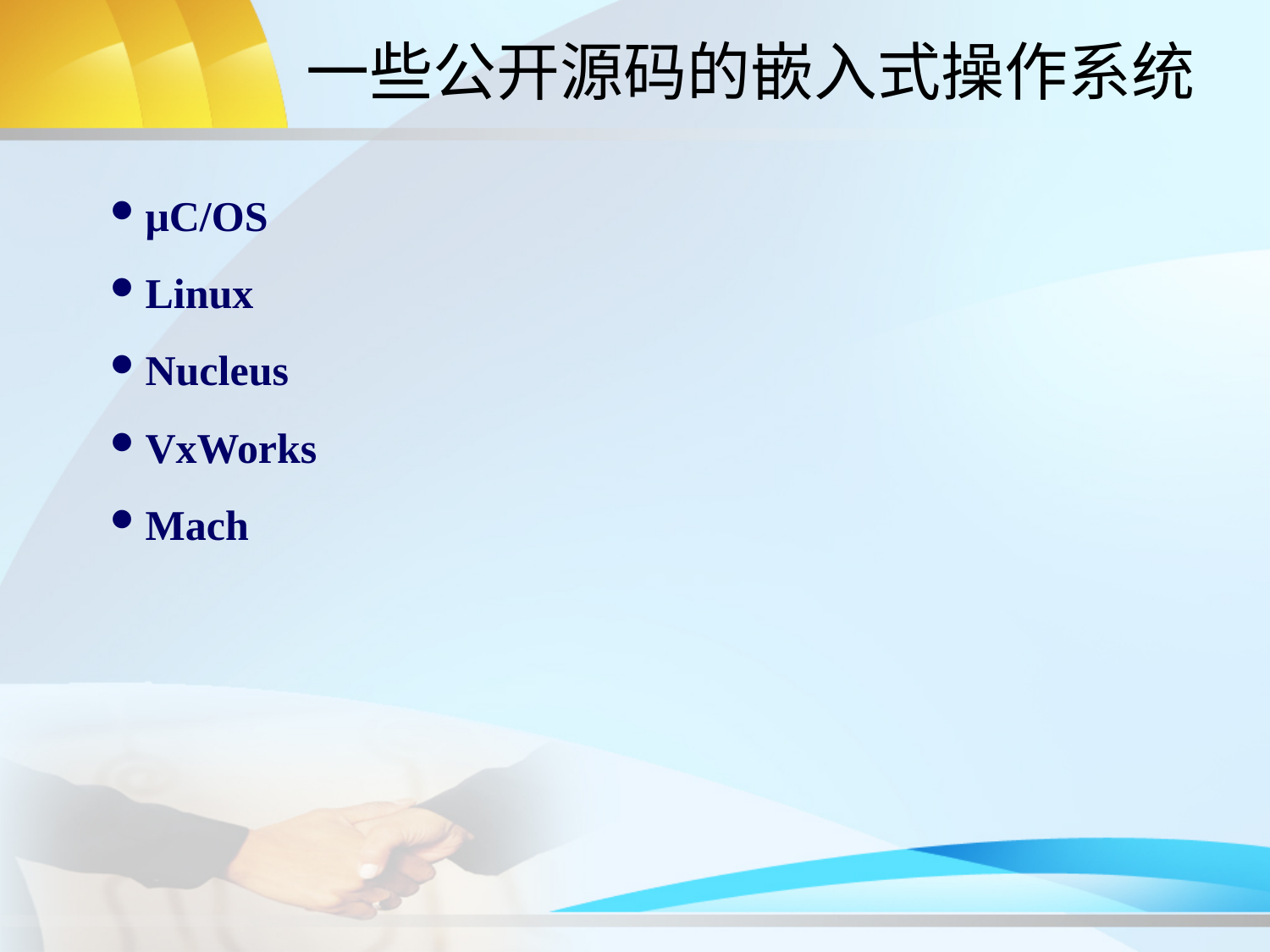

# 一些公开源码的嵌入式操作系统
μC/OS
Linux
Nucleus
VxWorks
Mach